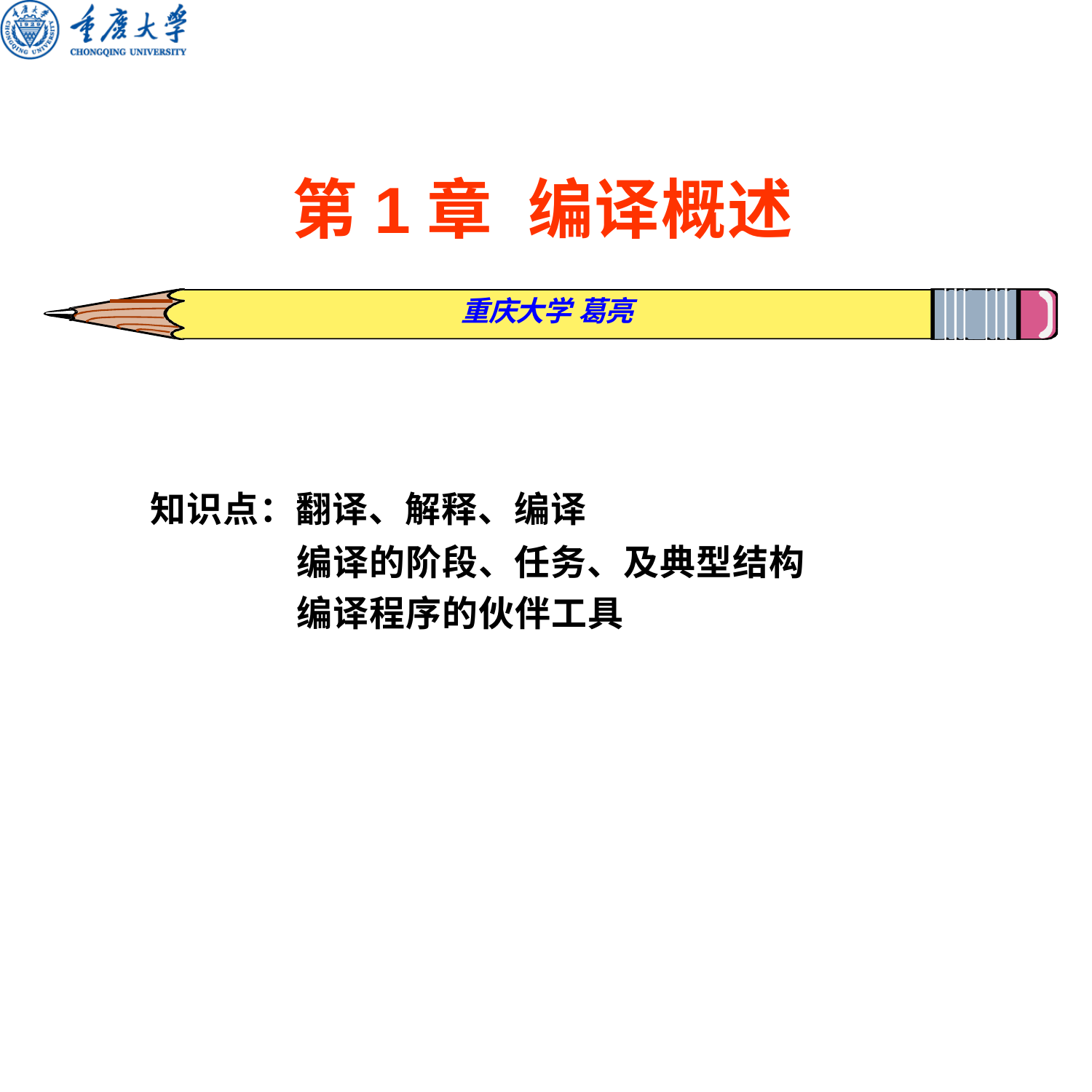

# 第1章	编译概述

重庆大学 葛亮

知识点：翻译、解释、编译
编译的阶段、任务、及典型结构 编译程序的伙伴工具